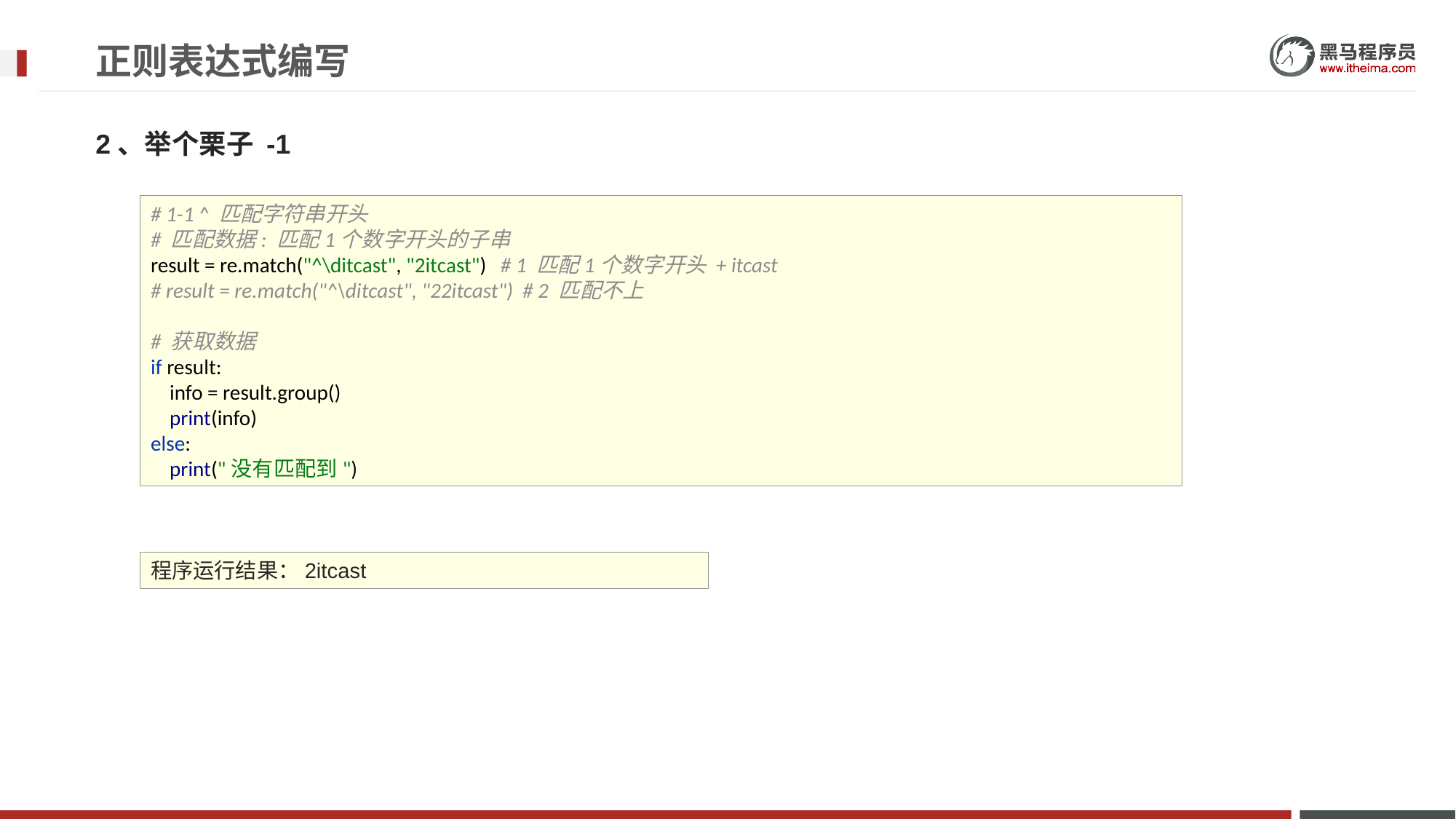

# 正则表达式编写
2、举个栗子 -1
# 1-1 ^ 匹配字符串开头 # 匹配数据: 匹配1个数字开头的子串 result = re.match("^\ditcast", "2itcast")   # 1 匹配1个数字开头 + itcast # result = re.match("^\ditcast", "22itcast")  # 2 匹配不上 # 获取数据 if result: info = result.group() print(info) else: print("没有匹配到")
程序运行结果：2itcast